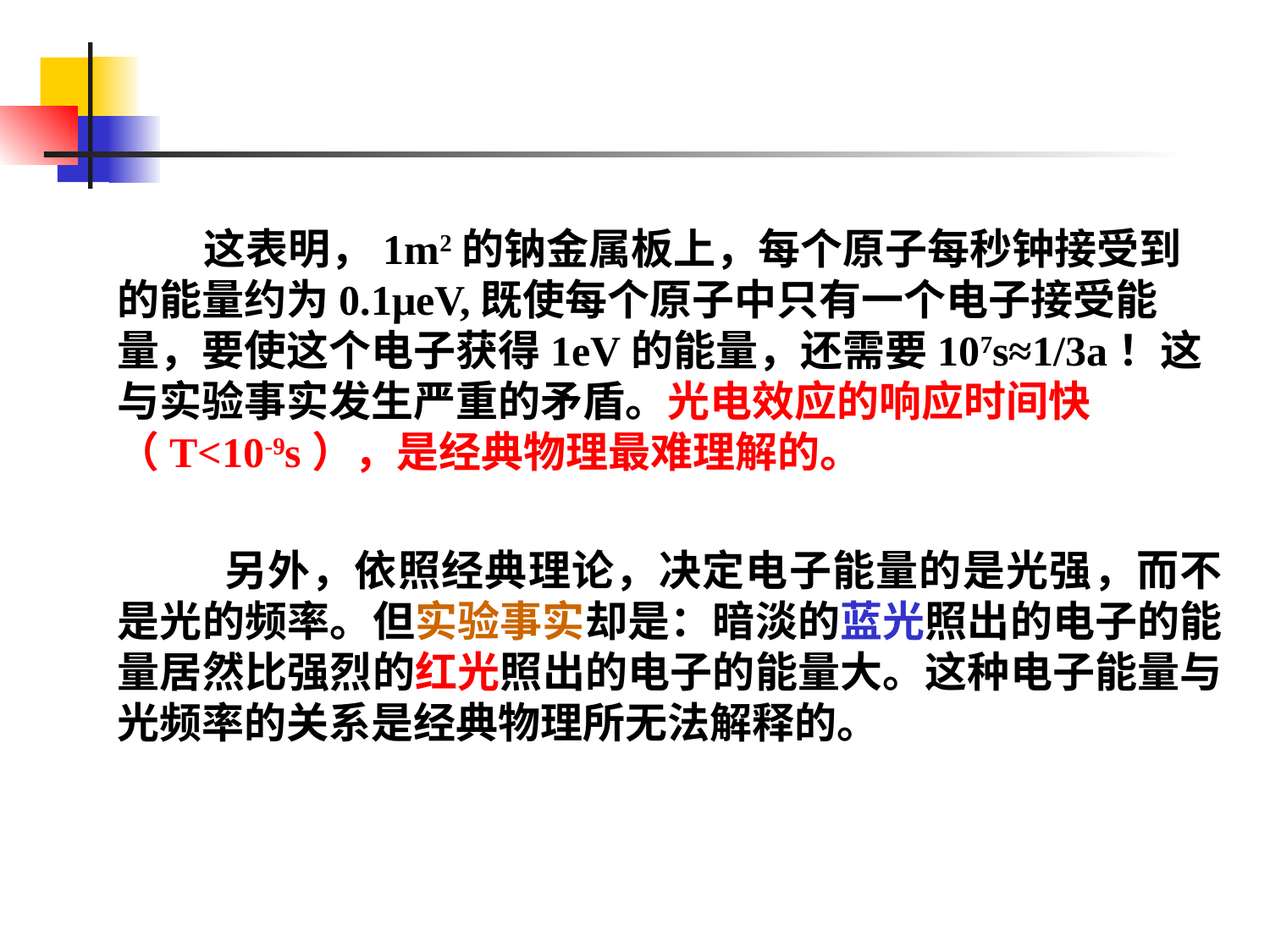

这表明，1m2的钠金属板上，每个原子每秒钟接受到的能量约为0.1μeV,既使每个原子中只有一个电子接受能量，要使这个电子获得1eV的能量，还需要107s≈1/3a！这与实验事实发生严重的矛盾。光电效应的响应时间快（T<10-9s），是经典物理最难理解的。

         另外，依照经典理论，决定电子能量的是光强，而不是光的频率。但实验事实却是：暗淡的蓝光照出的电子的能量居然比强烈的红光照出的电子的能量大。这种电子能量与光频率的关系是经典物理所无法解释的。